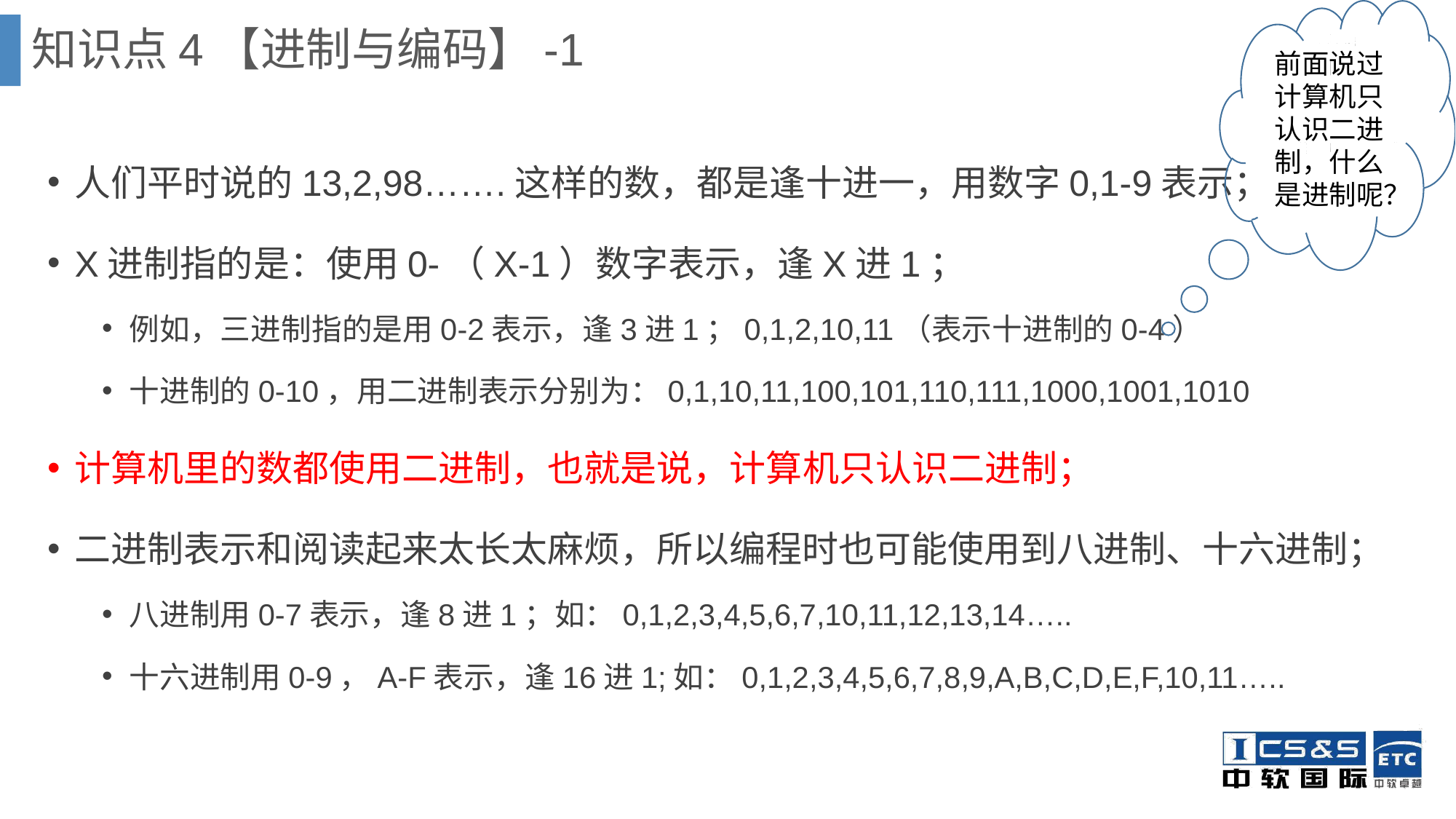

前面说过计算机只认识二进制，什么是进制呢？
知识点4【进制与编码】-1
人们平时说的13,2,98…….这样的数，都是逢十进一，用数字0,1-9表示；
X进制指的是：使用0-（X-1）数字表示，逢X进1；
例如，三进制指的是用0-2表示，逢3进1；0,1,2,10,11（表示十进制的0-4）
十进制的0-10，用二进制表示分别为：0,1,10,11,100,101,110,111,1000,1001,1010
计算机里的数都使用二进制，也就是说，计算机只认识二进制；
二进制表示和阅读起来太长太麻烦，所以编程时也可能使用到八进制、十六进制；
八进制用0-7表示，逢8进1；如：0,1,2,3,4,5,6,7,10,11,12,13,14…..
十六进制用0-9，A-F表示，逢16进1;如：0,1,2,3,4,5,6,7,8,9,A,B,C,D,E,F,10,11…..